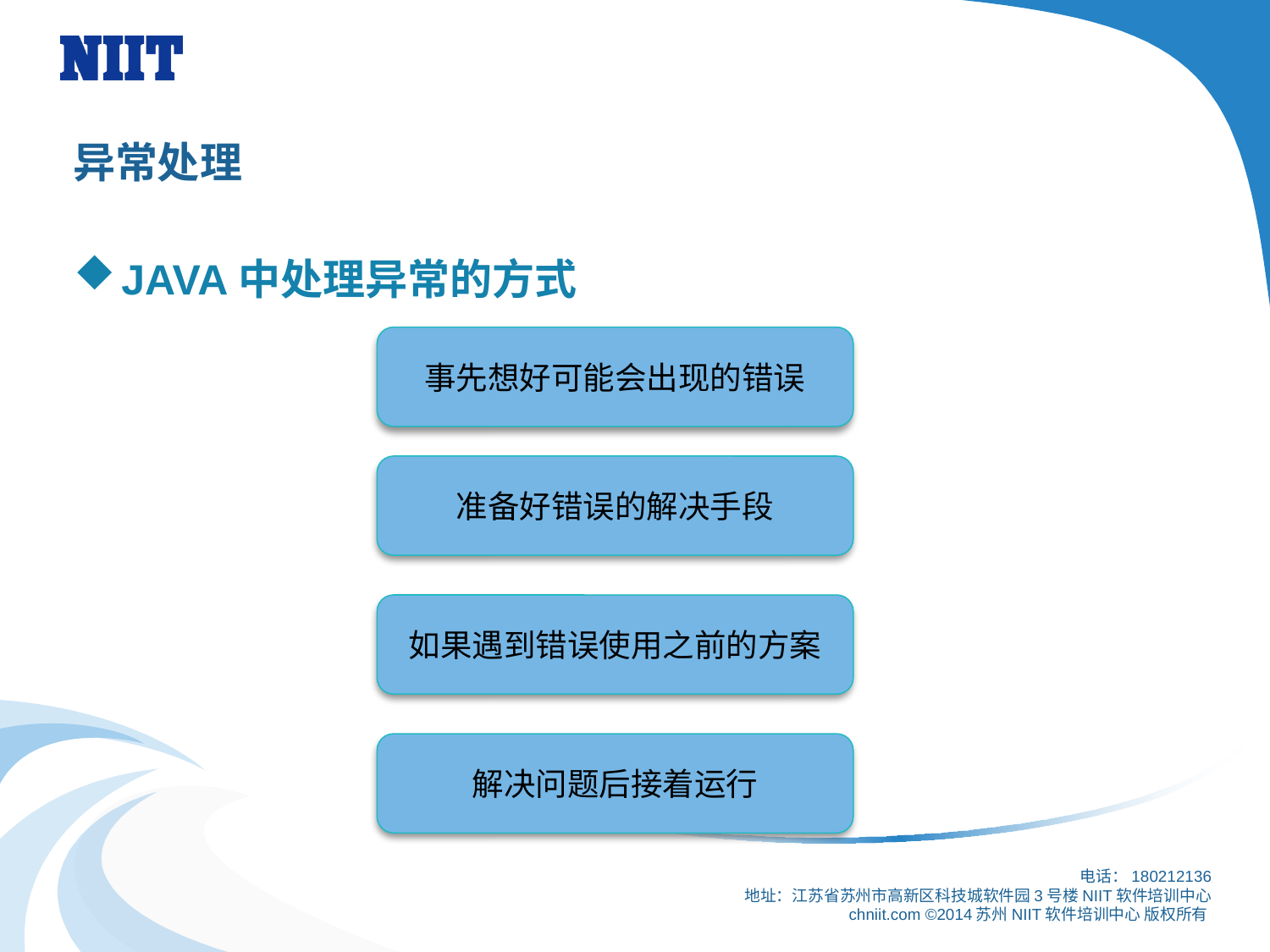

# 异常处理
JAVA中处理异常的方式
事先想好可能会出现的错误
准备好错误的解决手段
如果遇到错误使用之前的方案
解决问题后接着运行